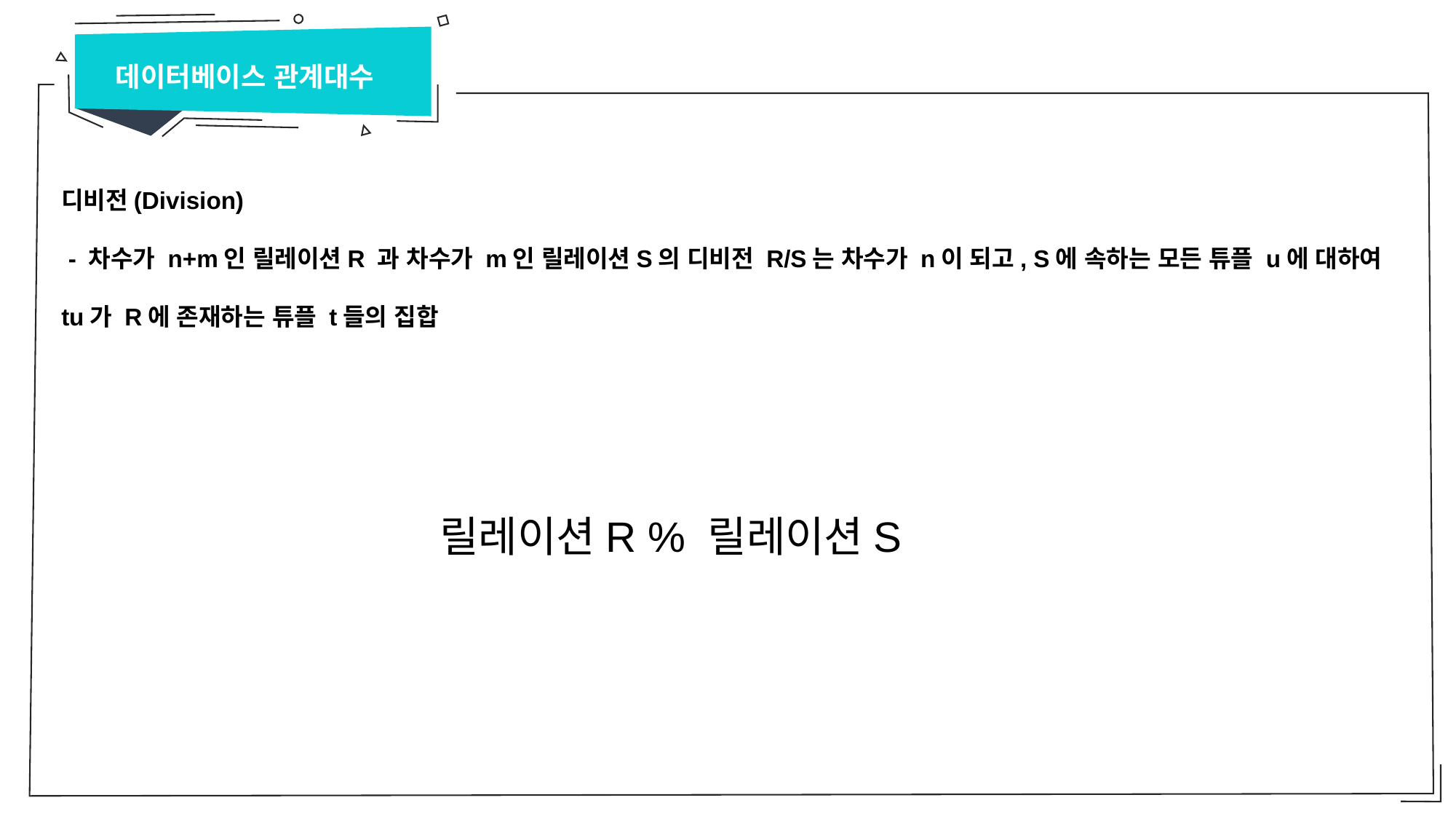

데이터베이스 관계대수
디비전(Division)
 - 차수가 n+m인 릴레이션R 과 차수가 m인 릴레이션S의 디비전 R/S는 차수가 n이 되고, S에 속하는 모든 튜플 u에 대하여 tu가 R에 존재하는 튜플 t들의 집합
릴레이션R % 릴레이션S